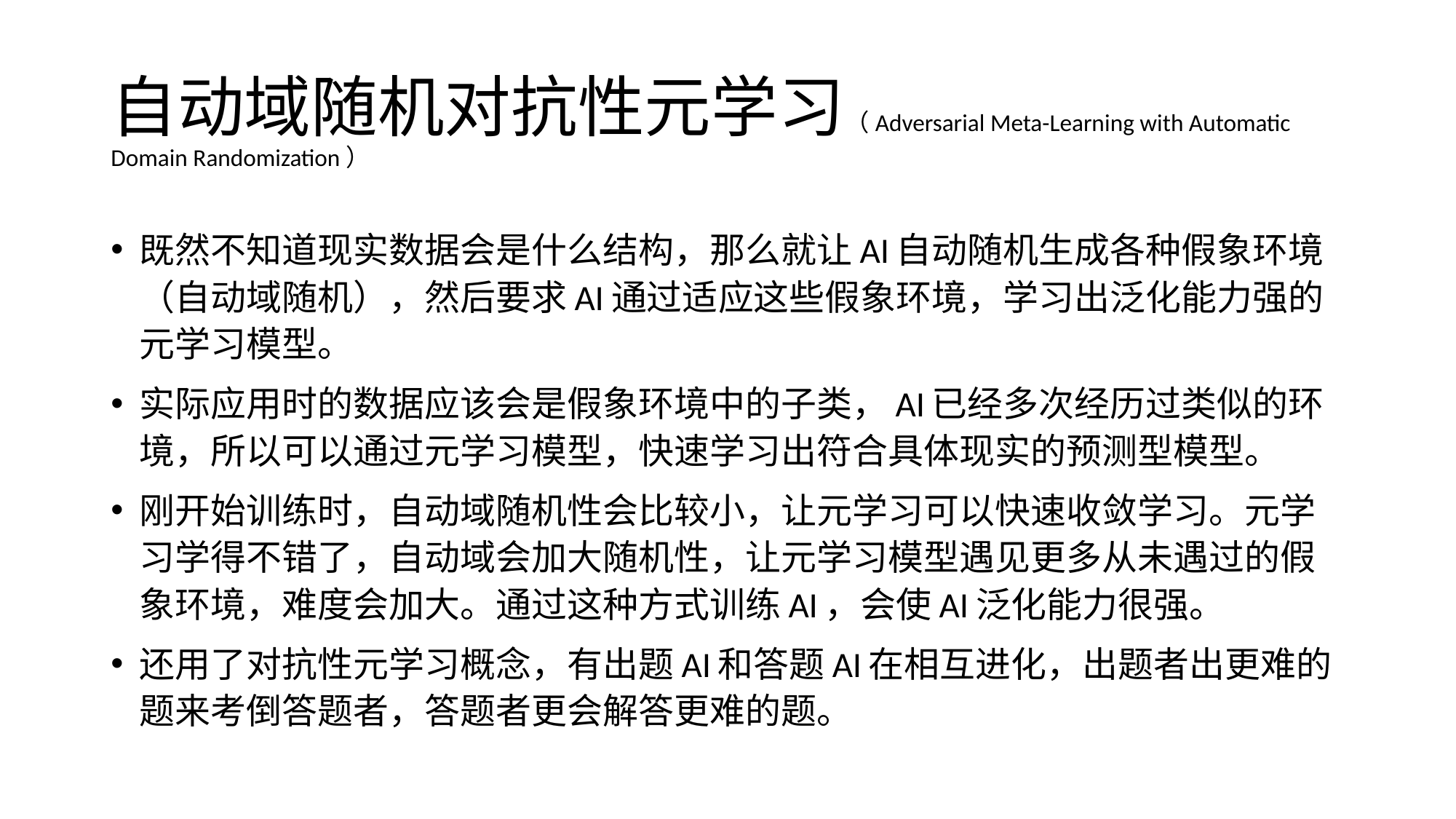

# 自动域随机对抗性元学习（Adversarial Meta-Learning with Automatic Domain Randomization）
既然不知道现实数据会是什么结构，那么就让AI自动随机生成各种假象环境（自动域随机），然后要求AI通过适应这些假象环境，学习出泛化能力强的元学习模型。
实际应用时的数据应该会是假象环境中的子类，AI已经多次经历过类似的环境，所以可以通过元学习模型，快速学习出符合具体现实的预测型模型。
刚开始训练时，自动域随机性会比较小，让元学习可以快速收敛学习。元学习学得不错了，自动域会加大随机性，让元学习模型遇见更多从未遇过的假象环境，难度会加大。通过这种方式训练AI，会使AI泛化能力很强。
还用了对抗性元学习概念，有出题AI和答题AI在相互进化，出题者出更难的题来考倒答题者，答题者更会解答更难的题。